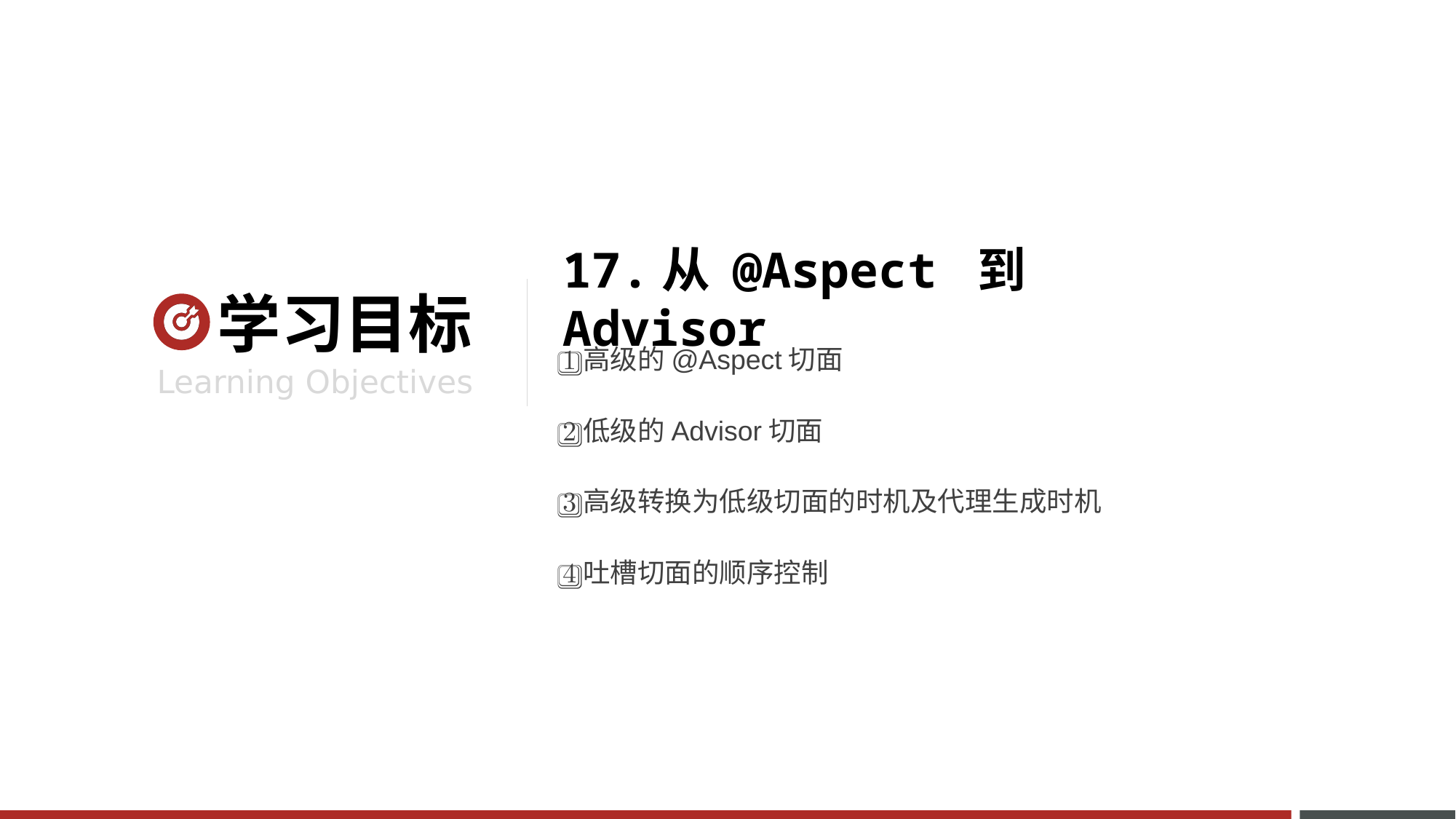

17.从 @Aspect 到 Advisor
1️⃣高级的@Aspect切面
2️⃣低级的Advisor切面
3️⃣高级转换为低级切面的时机及代理生成时机
4️⃣吐槽切面的顺序控制